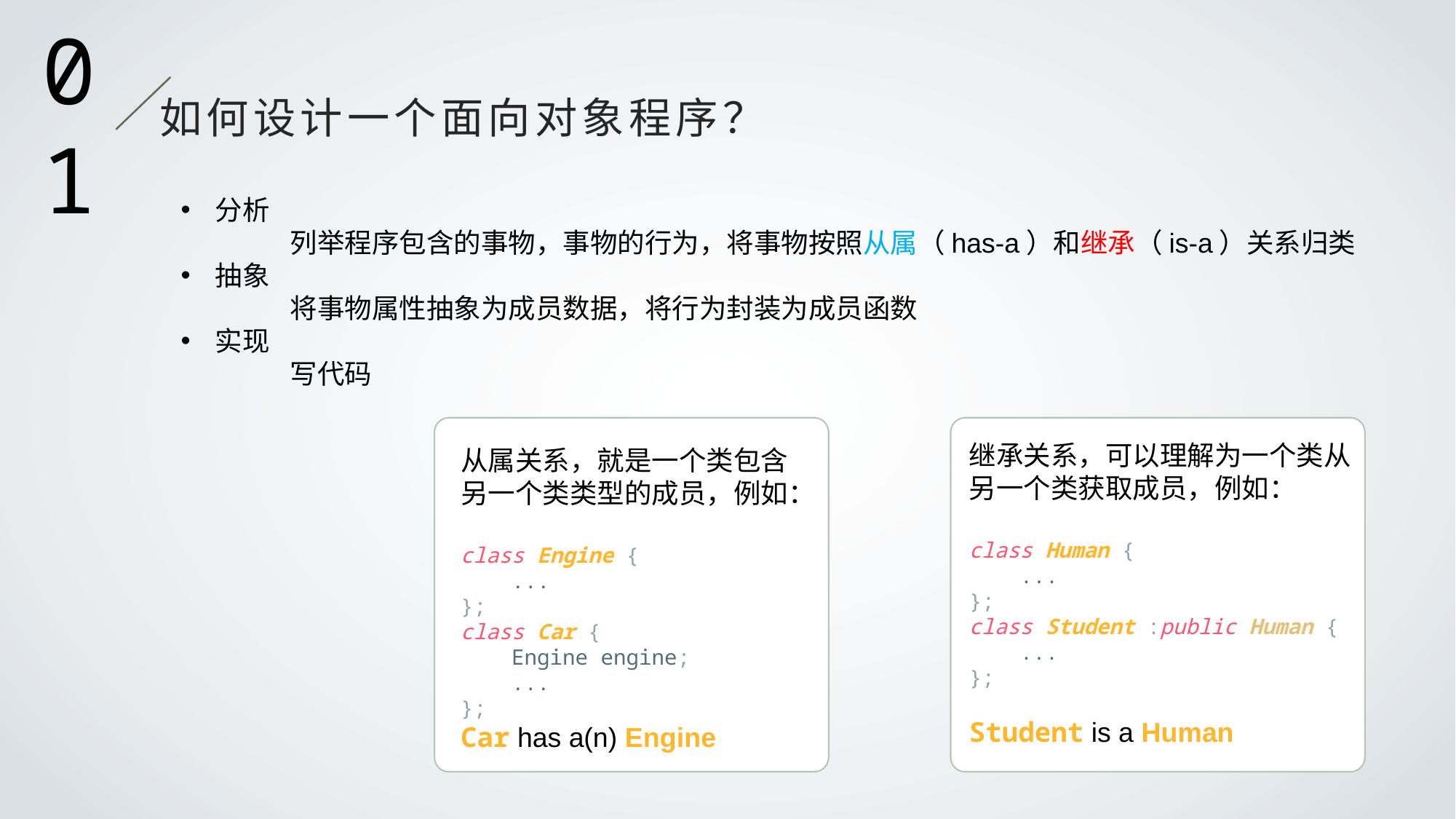

01
如何设计一个面向对象程序？
分析
列举程序包含的事物，事物的行为，将事物按照从属（has-a）和继承（is-a）关系归类
抽象
将事物属性抽象为成员数据，将行为封装为成员函数
实现
写代码

继承关系，可以理解为一个类从另一个类获取成员，例如：

class Human {
    ...
};
class Student :public Human {
    ...
};

Student is a Human
从属关系，就是一个类包含另一个类类型的成员，例如：

class Engine {
    ...
};
class Car {
    Engine engine;
    ...
};
Car has a(n) Engine